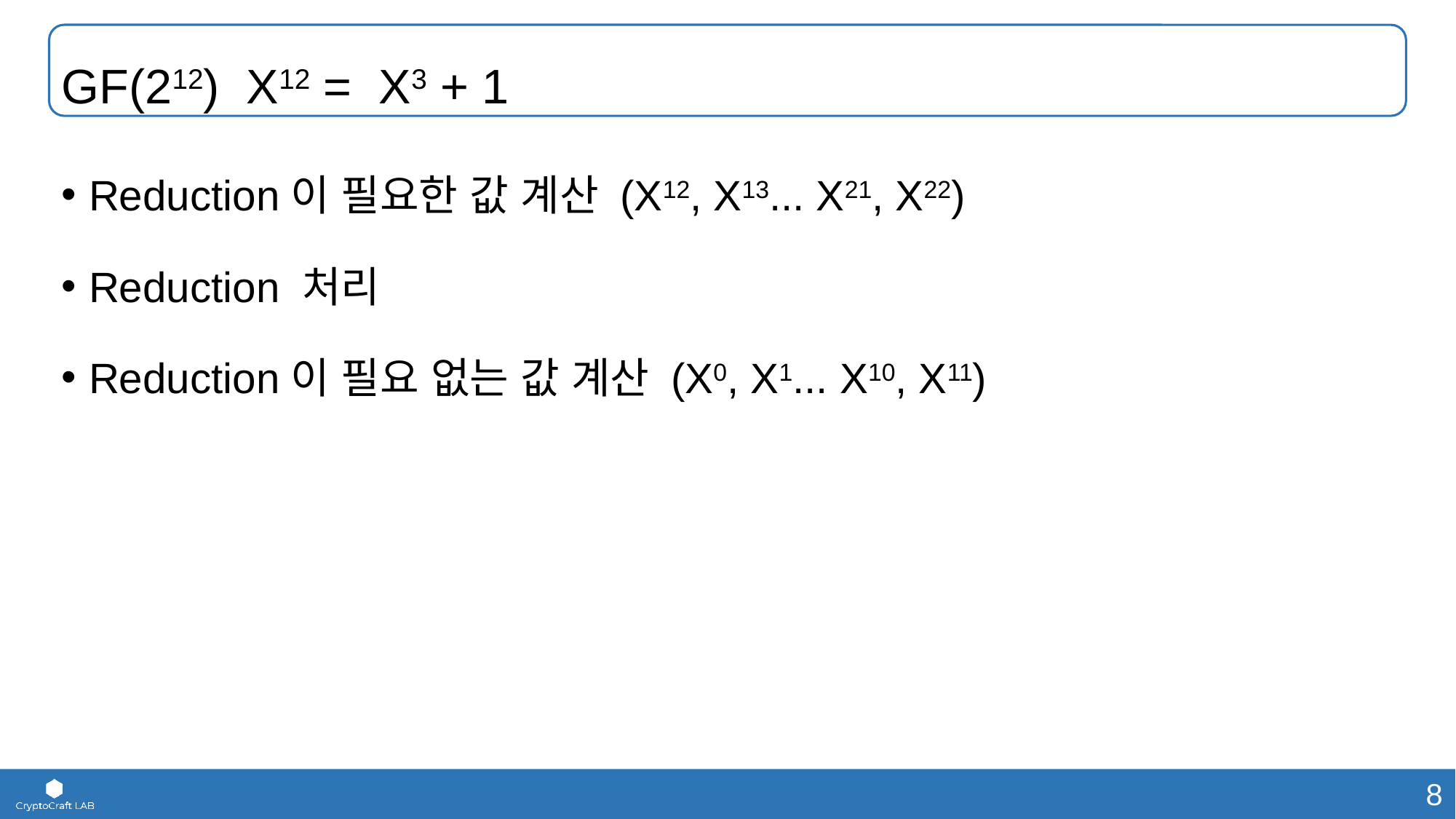

GF(212)  X12 =  X3 + 1
Reduction이 필요한 값 계산 (X12, X13... X21, X22)
Reduction 처리
Reduction이 필요 없는 값 계산 (X0, X1... X10, X11)